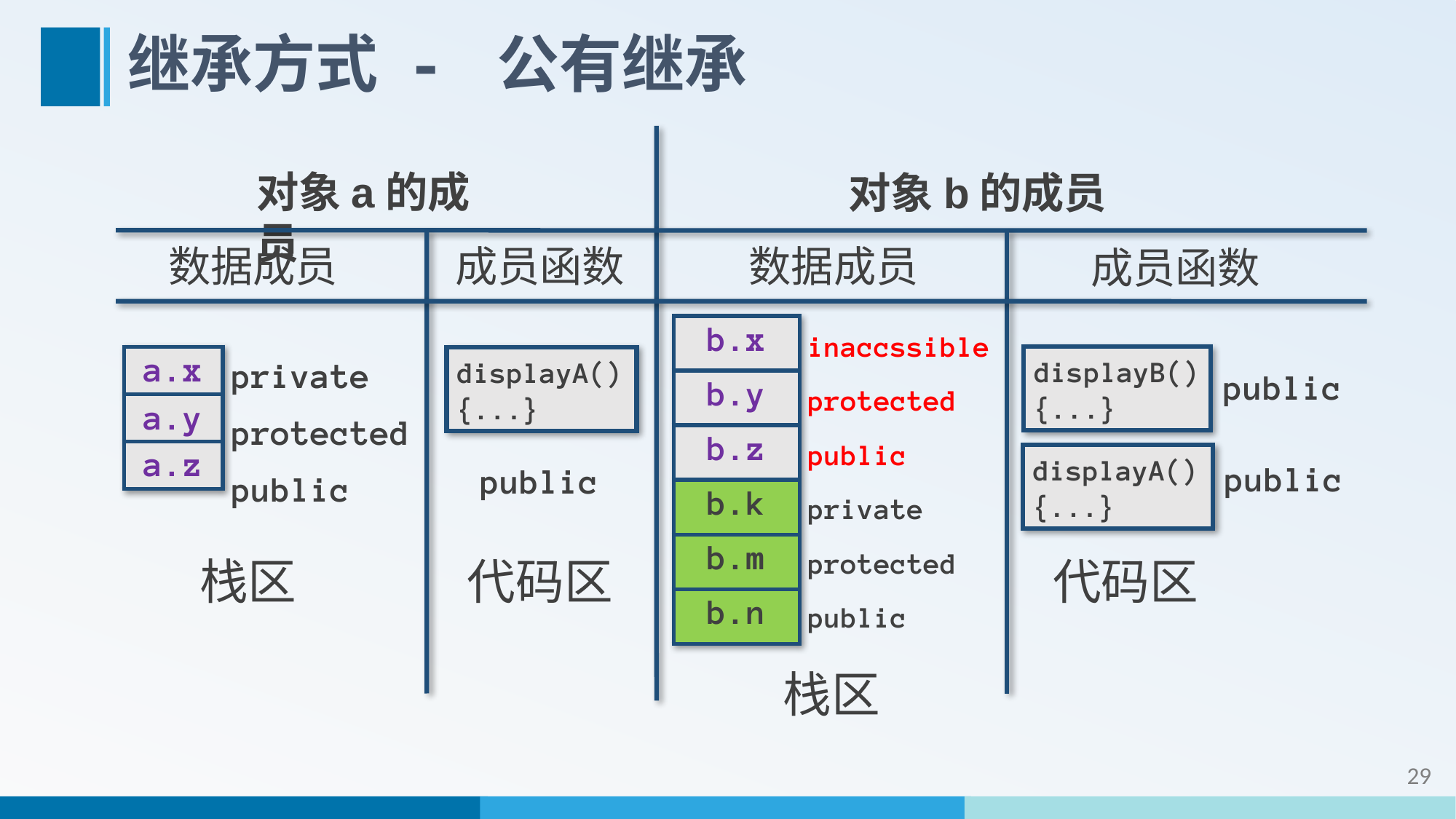

# 继承方式 - 公有继承
对象a的成员
对象b的成员
数据成员
成员函数
数据成员
成员函数
| b.x |
| --- |
| b.y |
| b.z |
| b.k |
| b.m |
| b.n |
inaccssible
| a.x |
| --- |
| a.y |
| a.z |
displayA()
{...}
displayB()
{...}
private
public
protected
protected
public
displayA()
{...}
public
public
public
private
protected
栈区
代码区
代码区
public
栈区